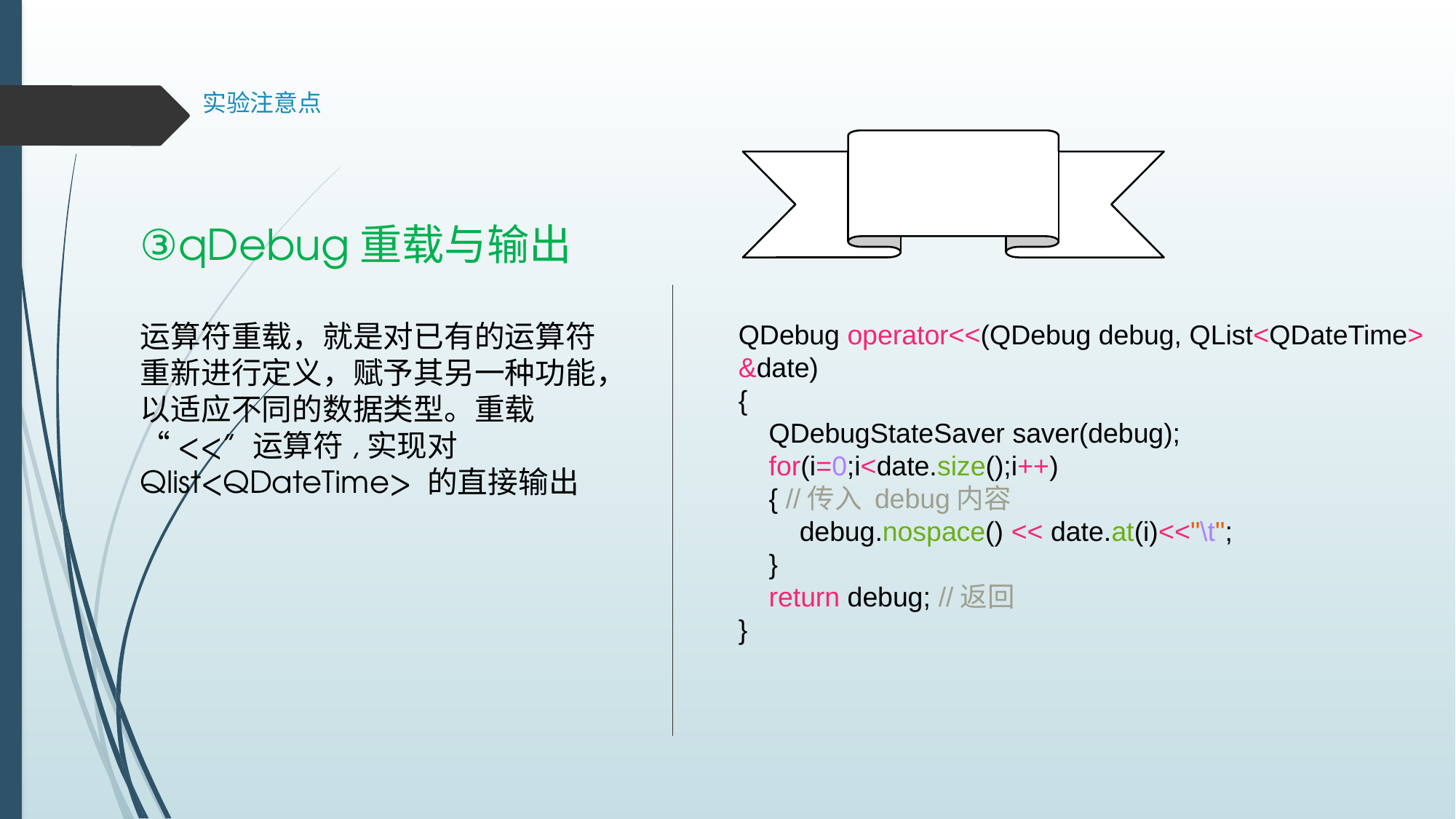

# 实验注意点

③qDebug重载与输出
运算符重载，就是对已有的运算符重新进行定义，赋予其另一种功能，以适应不同的数据类型。重载 “<<” 运算符,实现对 Qlist<QDateTime> 的直接输出
QDebug operator<<(QDebug debug, QList<QDateTime> &date)
{
    QDebugStateSaver saver(debug);
    for(i=0;i<date.size();i++)
    { //传入 debug内容
        debug.nospace() << date.at(i)<<"\t";
    }
    return debug; //返回
}